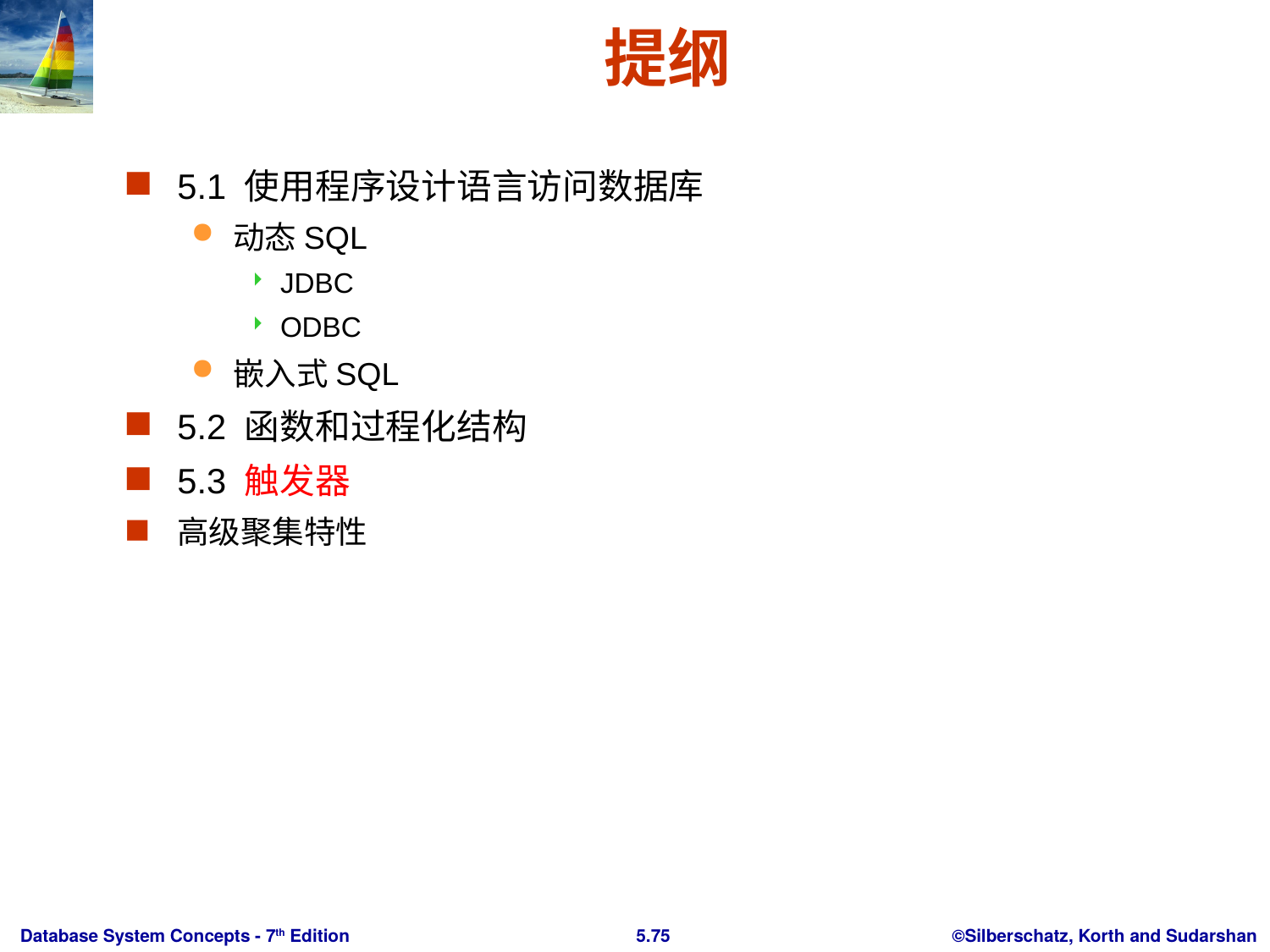

# 提纲
5.1 使用程序设计语言访问数据库
动态SQL
JDBC
ODBC
嵌入式SQL
5.2 函数和过程化结构
5.3 触发器
高级聚集特性